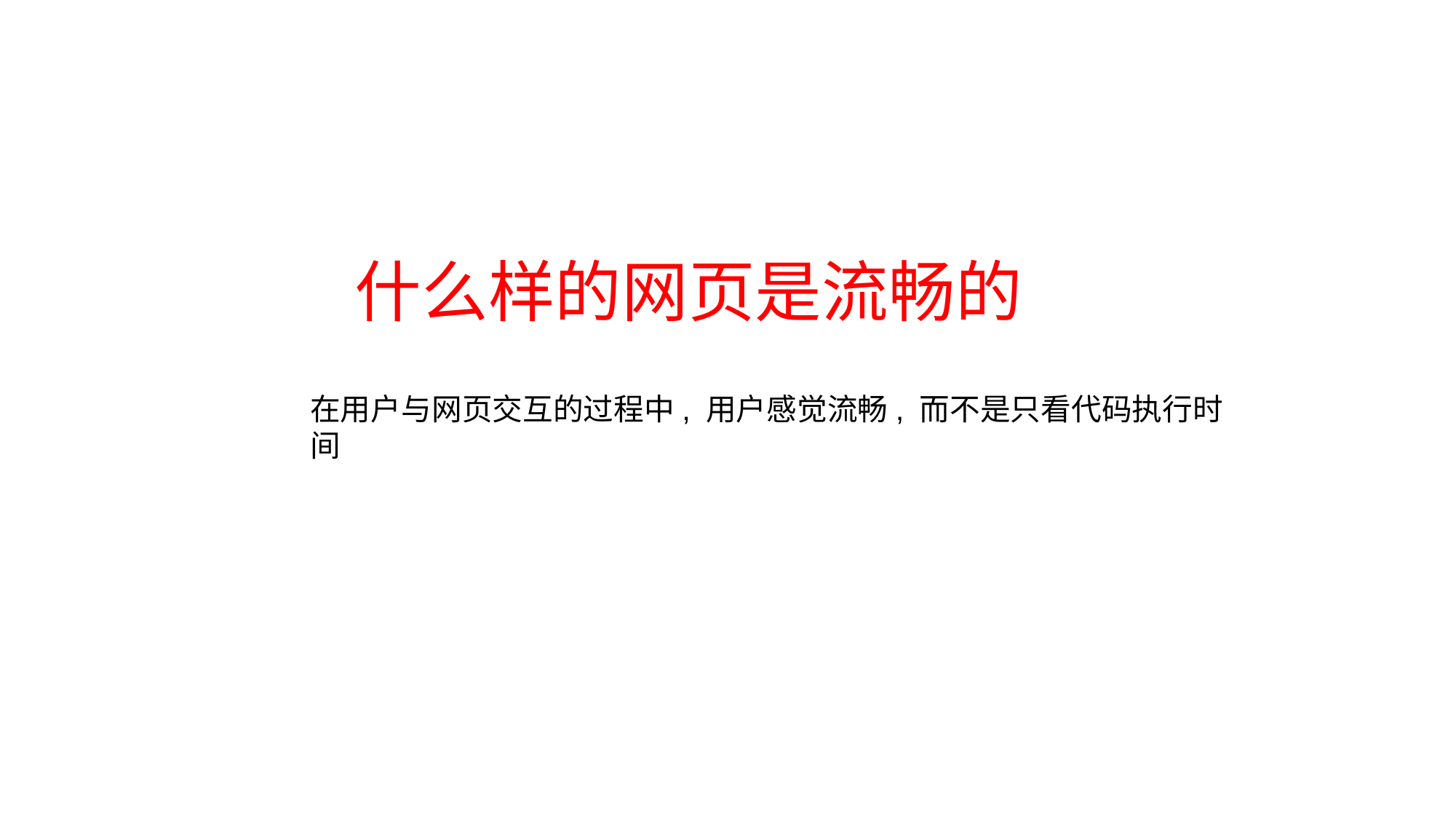

# 什么样的网页是流畅的
在用户与网页交互的过程中, 用户感觉流畅, 而不是只看代码执行时间